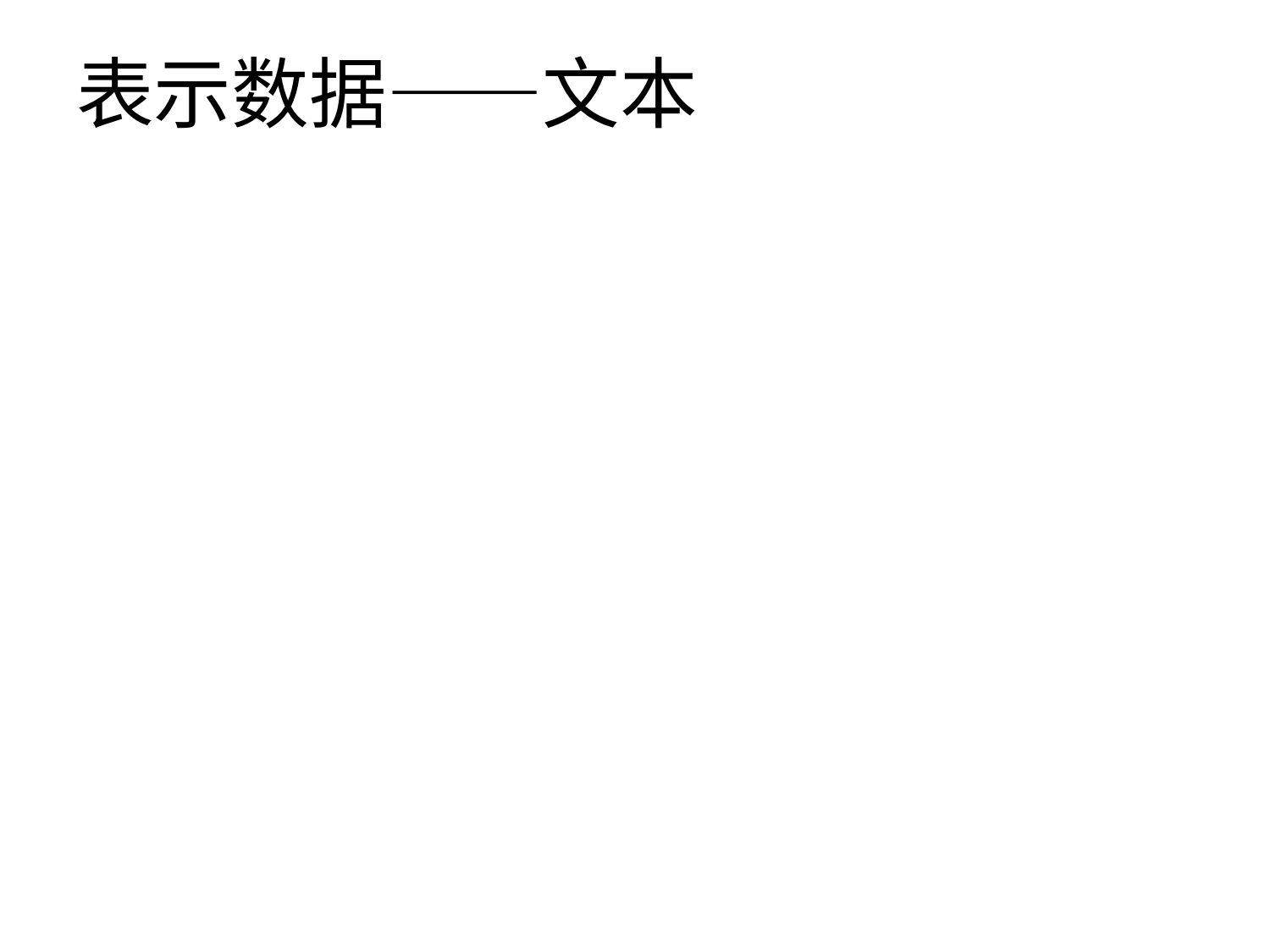

# 表示数据——文本
文本：语言中表示某种意思的符号集。
例如：英语：
26个大写字母（A~Z）
26个小写字母（a~z）
10个数字字符（0~9）
标点符号（. ? : ; … !等）
空格、换行和制表符（tab）等格式控制